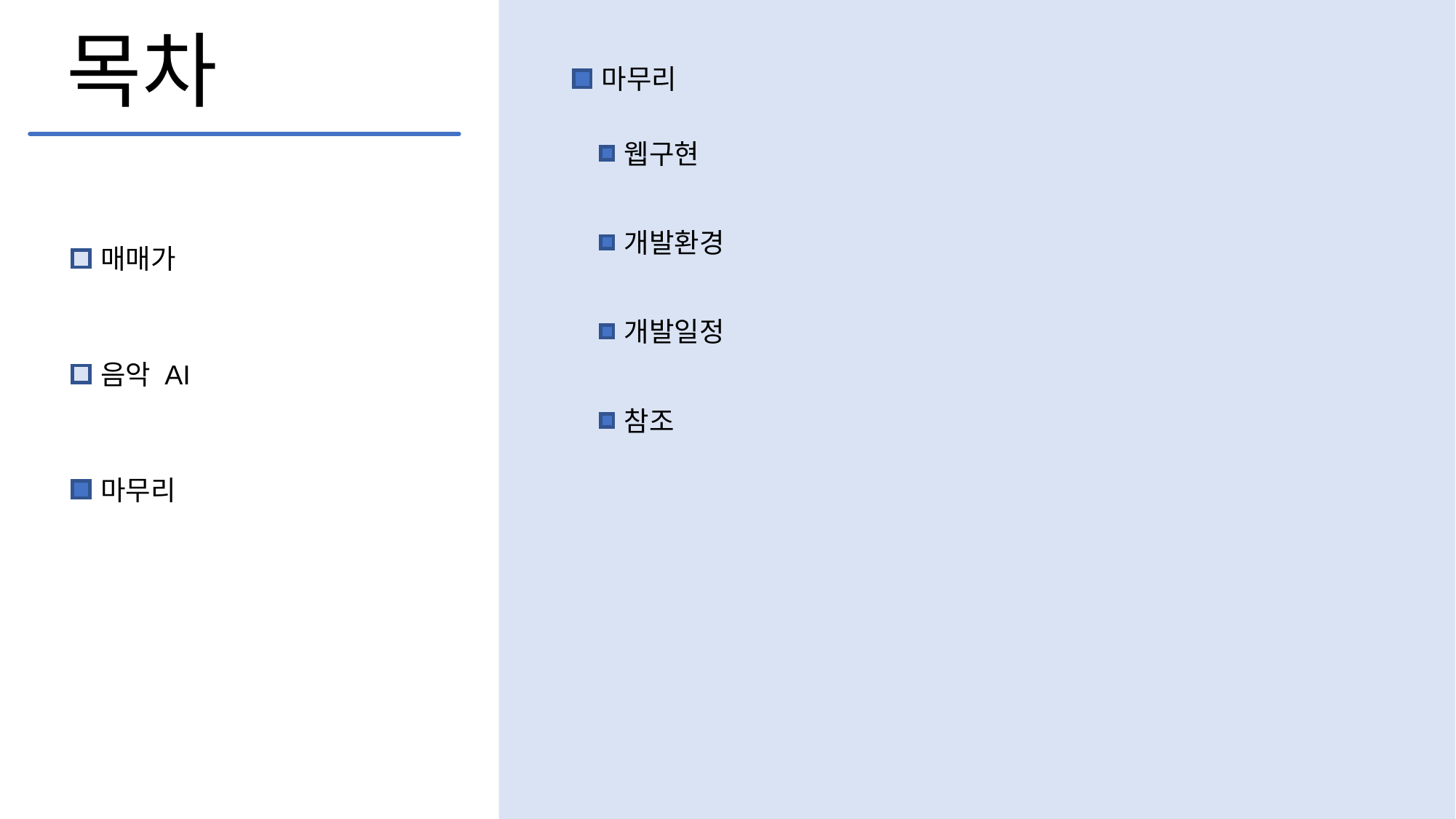

목차
마무리

웹구현

개발환경

매매가

개발일정

음악 AI

참조

마무리